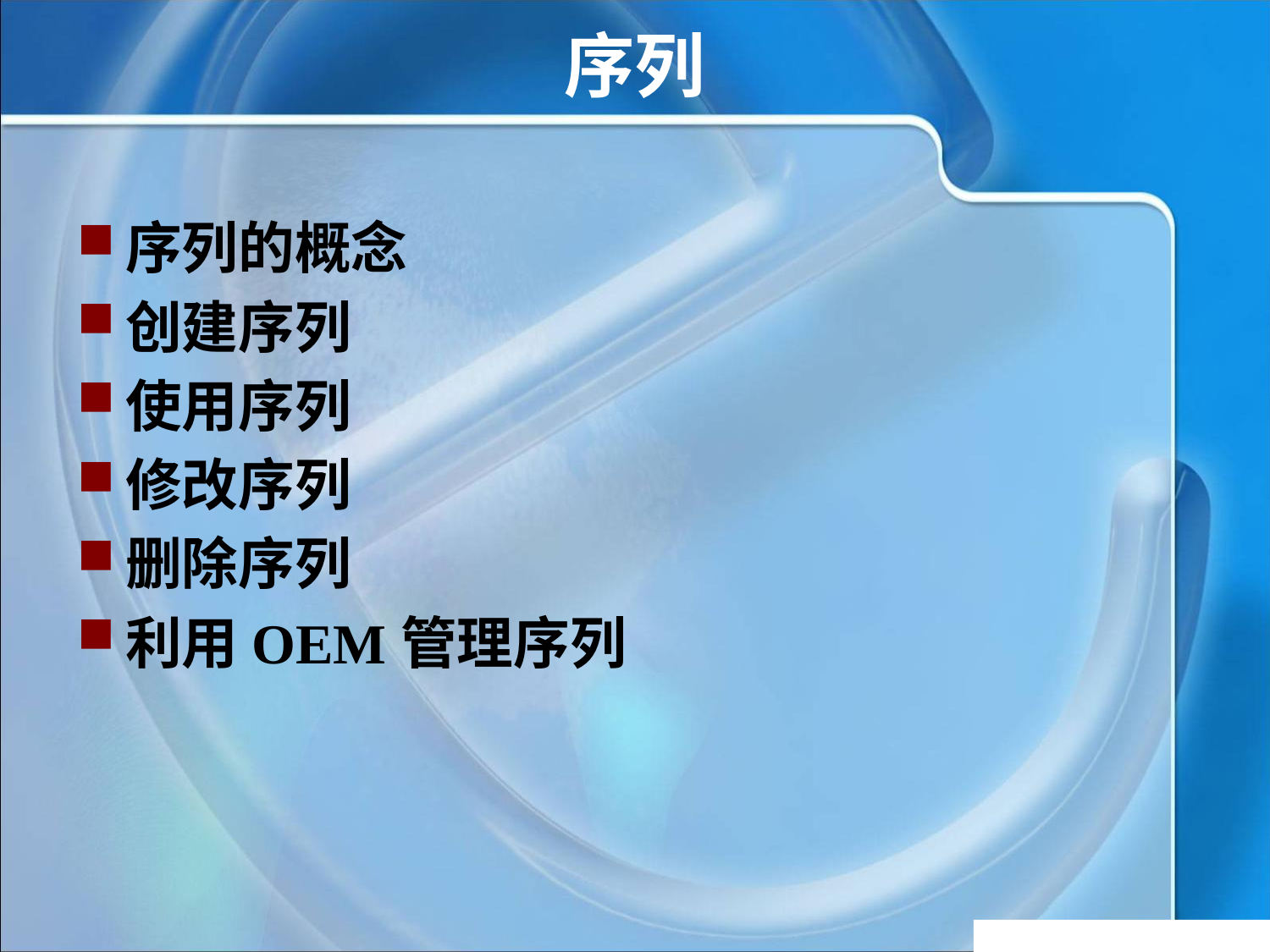

# 序列
序列的概念
创建序列
使用序列
修改序列
删除序列
利用OEM管理序列
115